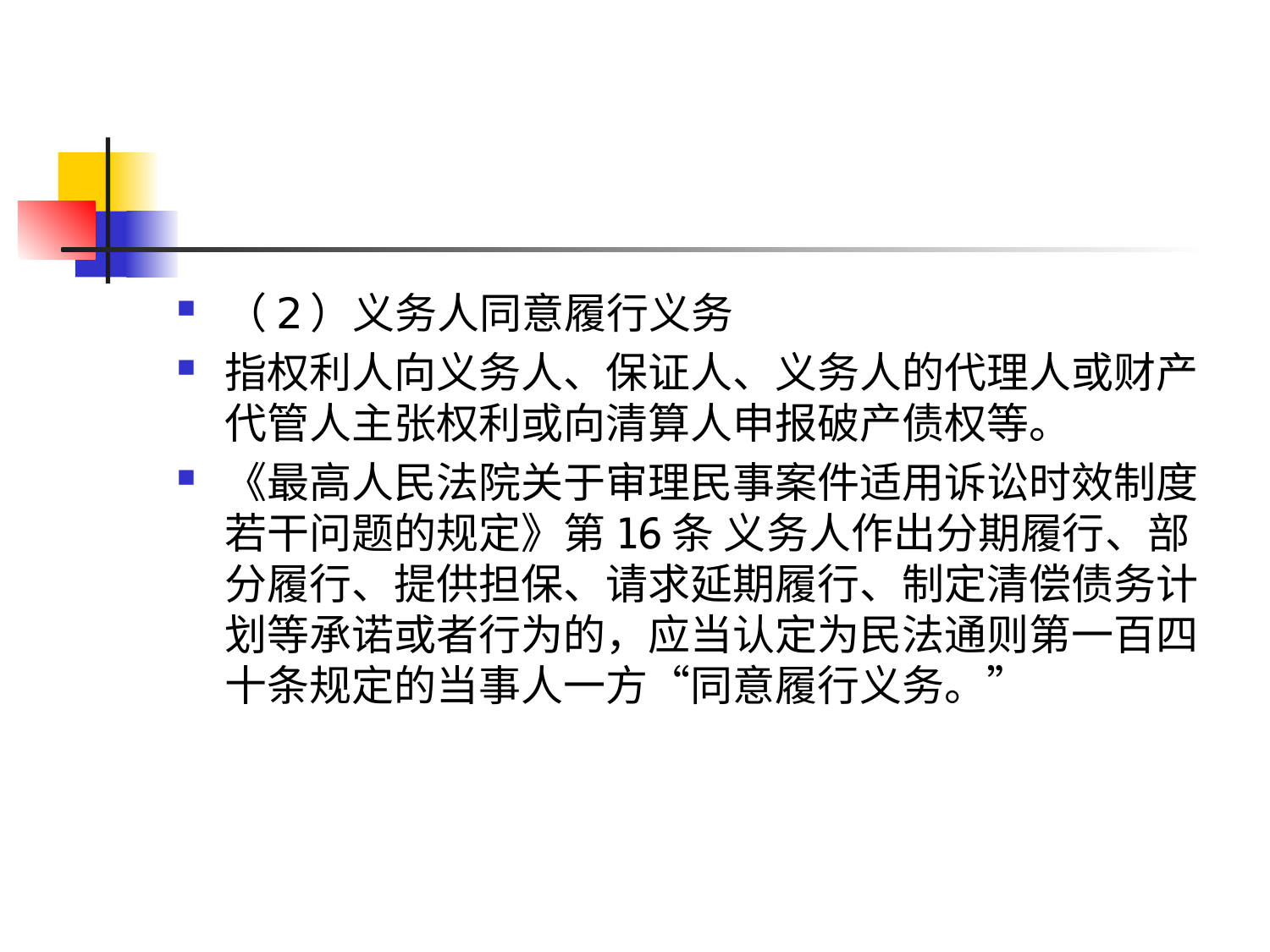

#
（2）义务人同意履行义务
指权利人向义务人、保证人、义务人的代理人或财产代管人主张权利或向清算人申报破产债权等。
《最高人民法院关于审理民事案件适用诉讼时效制度若干问题的规定》第16条 义务人作出分期履行、部分履行、提供担保、请求延期履行、制定清偿债务计划等承诺或者行为的，应当认定为民法通则第一百四十条规定的当事人一方“同意履行义务。”